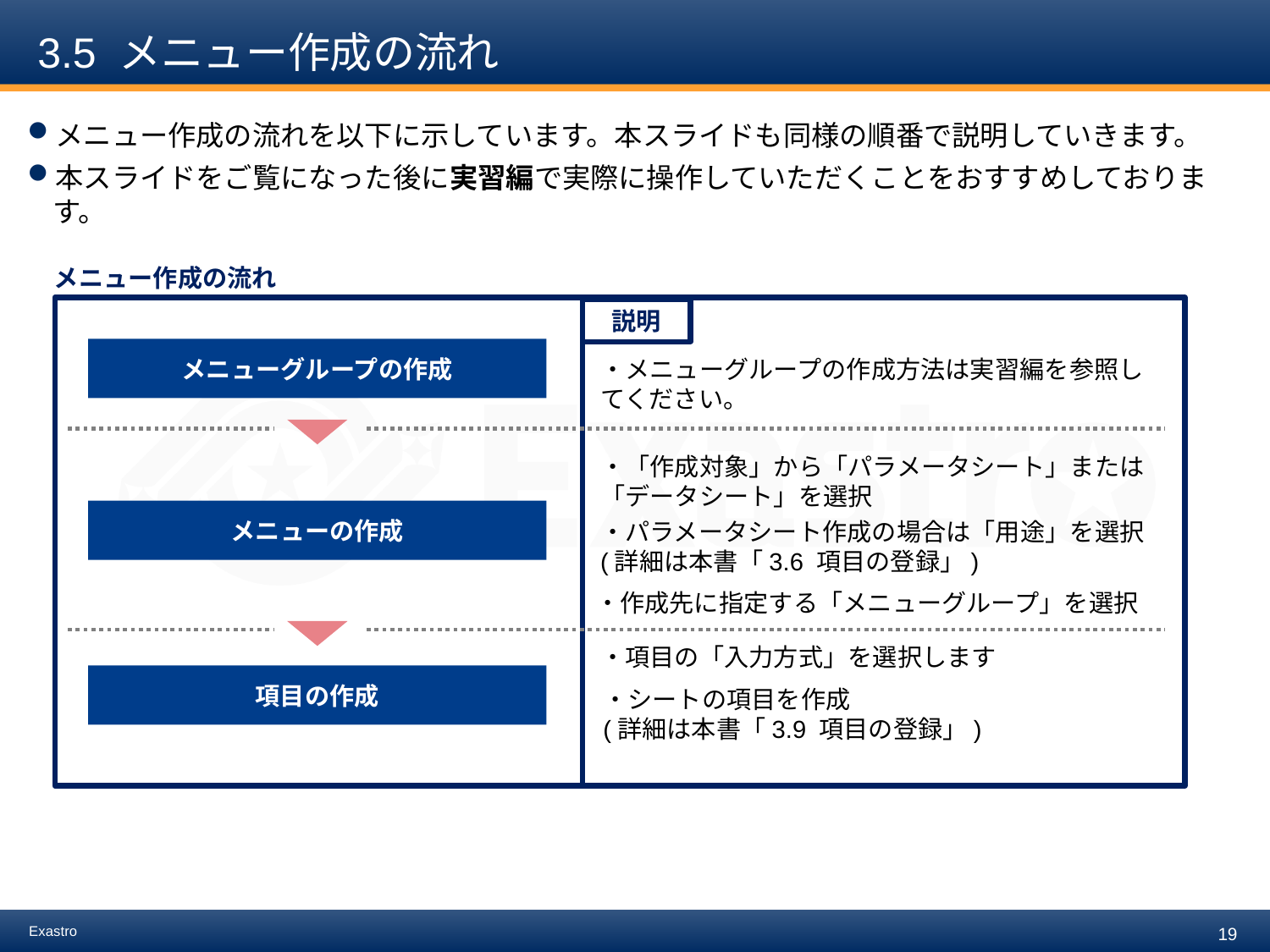

# 3.5 メニュー作成の流れ
メニュー作成の流れを以下に示しています。本スライドも同様の順番で説明していきます。
本スライドをご覧になった後に実習編で実際に操作していただくことをおすすめしております。

メニュー作成の流れ

説明
メニューグループの作成
・メニューグループの作成方法は実習編を参照してください。

・「作成対象」から「パラメータシート」または「データシート」を選択
メニューの作成
・パラメータシート作成の場合は「用途」を選択
(詳細は本書「3.6 項目の登録」)
・作成先に指定する「メニューグループ」を選択

・項目の「入力方式」を選択します
項目の作成
・シートの項目を作成
(詳細は本書「3.9 項目の登録」)